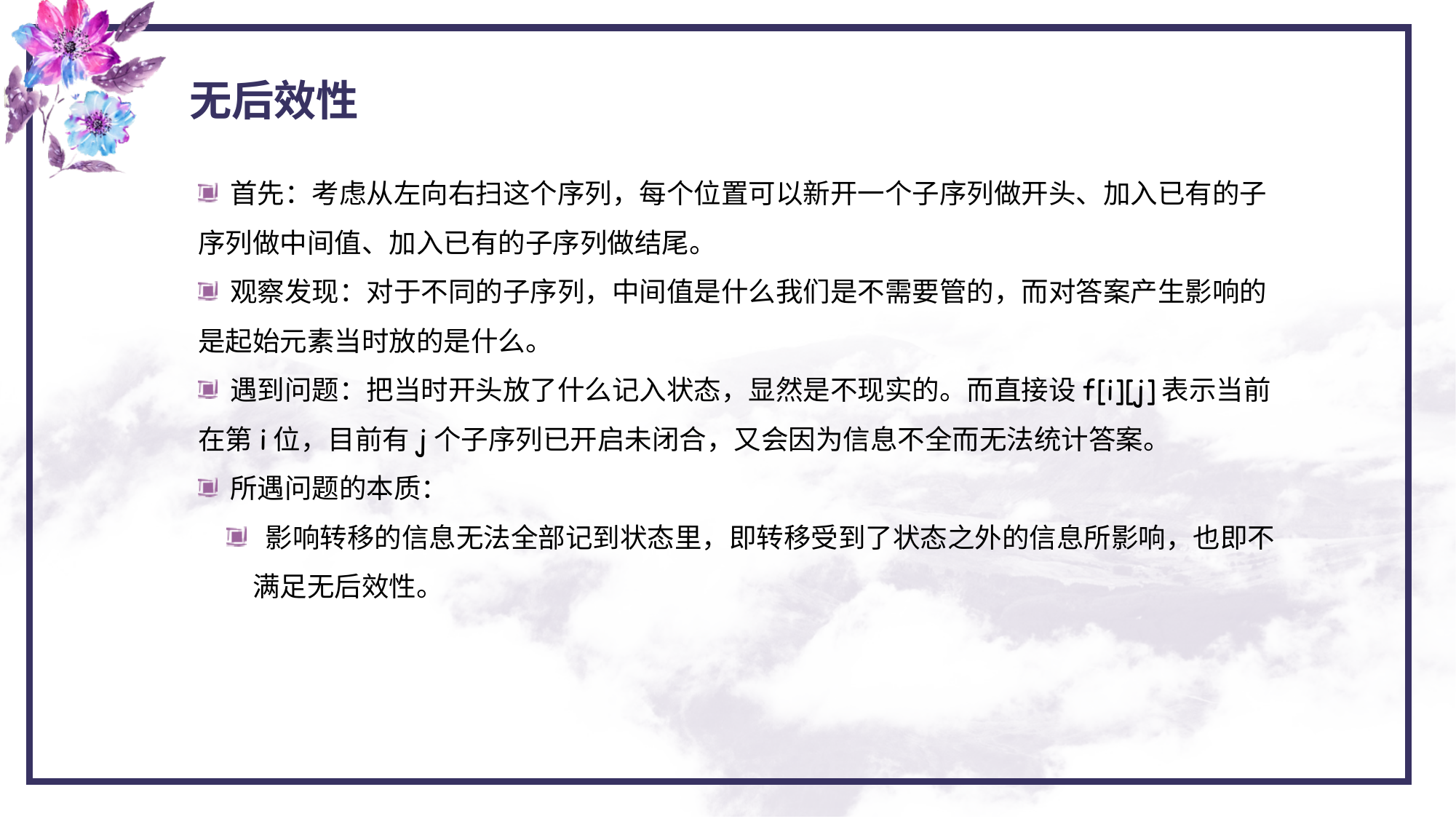

无后效性
 首先：考虑从左向右扫这个序列，每个位置可以新开一个子序列做开头、加入已有的子序列做中间值、加入已有的子序列做结尾。
 观察发现：对于不同的子序列，中间值是什么我们是不需要管的，而对答案产生影响的是起始元素当时放的是什么。
 遇到问题：把当时开头放了什么记入状态，显然是不现实的。而直接设f[i][j]表示当前在第i位，目前有j个子序列已开启未闭合，又会因为信息不全而无法统计答案。
 所遇问题的本质：
 影响转移的信息无法全部记到状态里，即转移受到了状态之外的信息所影响，也即不满足无后效性。